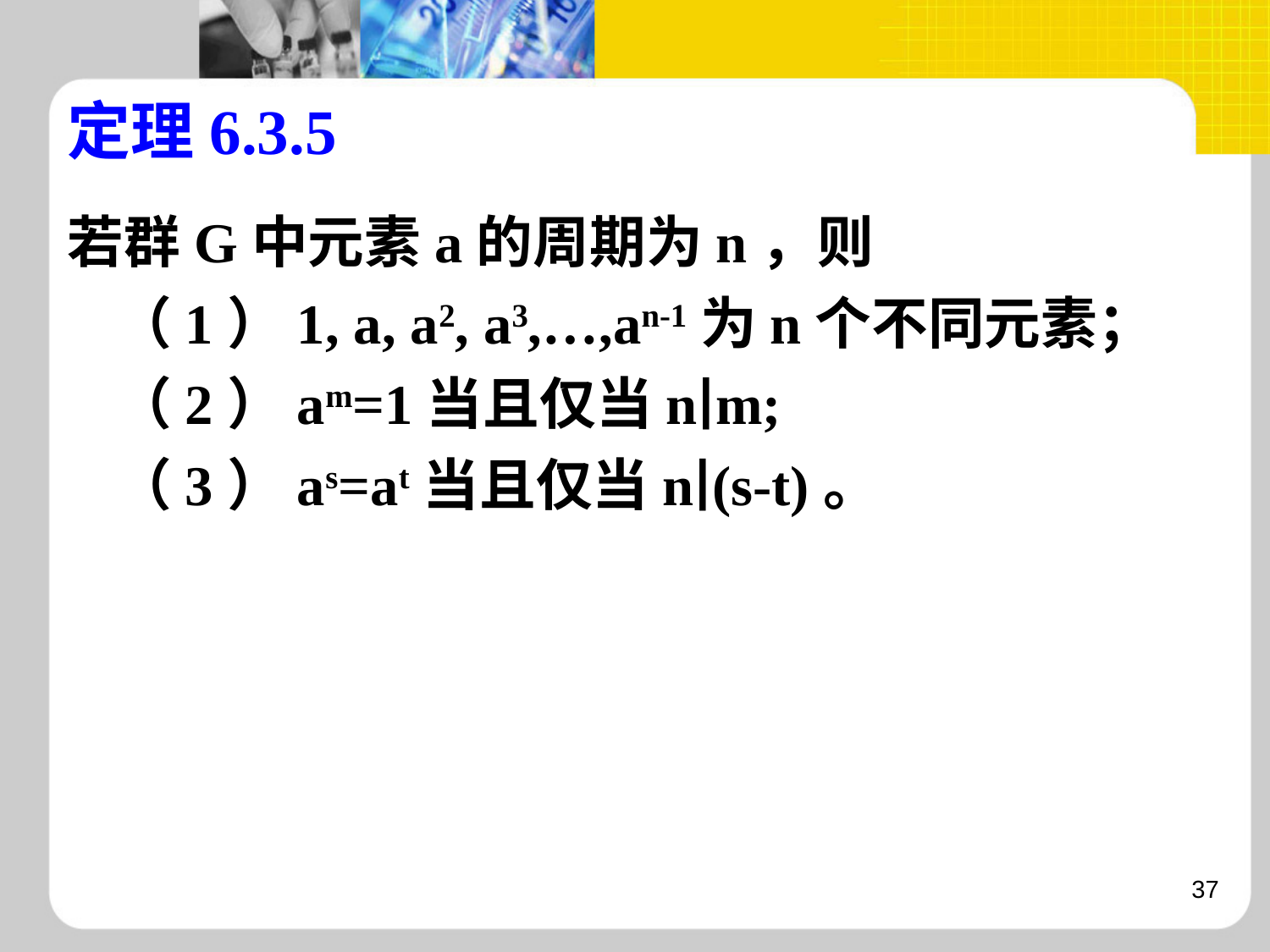

# 定理6.3.5
若群G中元素a的周期为n，则
（1）1, a, a2, a3,…,an-1为n个不同元素；
（2）am=1当且仅当n∣m;
（3）as=at当且仅当n∣(s-t)。
37